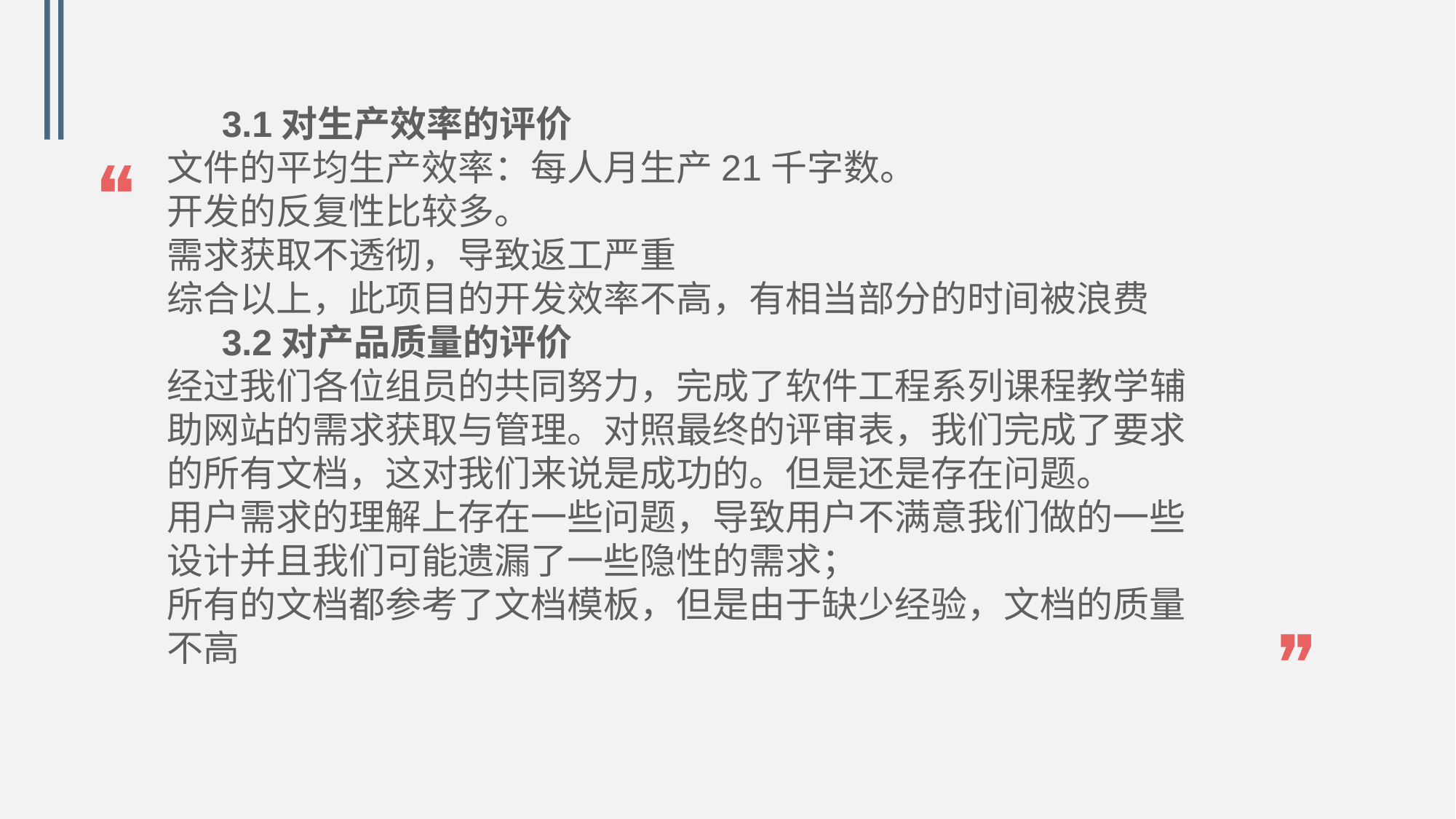

3.1对生产效率的评价
文件的平均生产效率：每人月生产21千字数。
开发的反复性比较多。
需求获取不透彻，导致返工严重
综合以上，此项目的开发效率不高，有相当部分的时间被浪费
3.2对产品质量的评价
经过我们各位组员的共同努力，完成了软件工程系列课程教学辅助网站的需求获取与管理。对照最终的评审表，我们完成了要求的所有文档，这对我们来说是成功的。但是还是存在问题。
用户需求的理解上存在一些问题，导致用户不满意我们做的一些设计并且我们可能遗漏了一些隐性的需求；
所有的文档都参考了文档模板，但是由于缺少经验，文档的质量不高
“
”